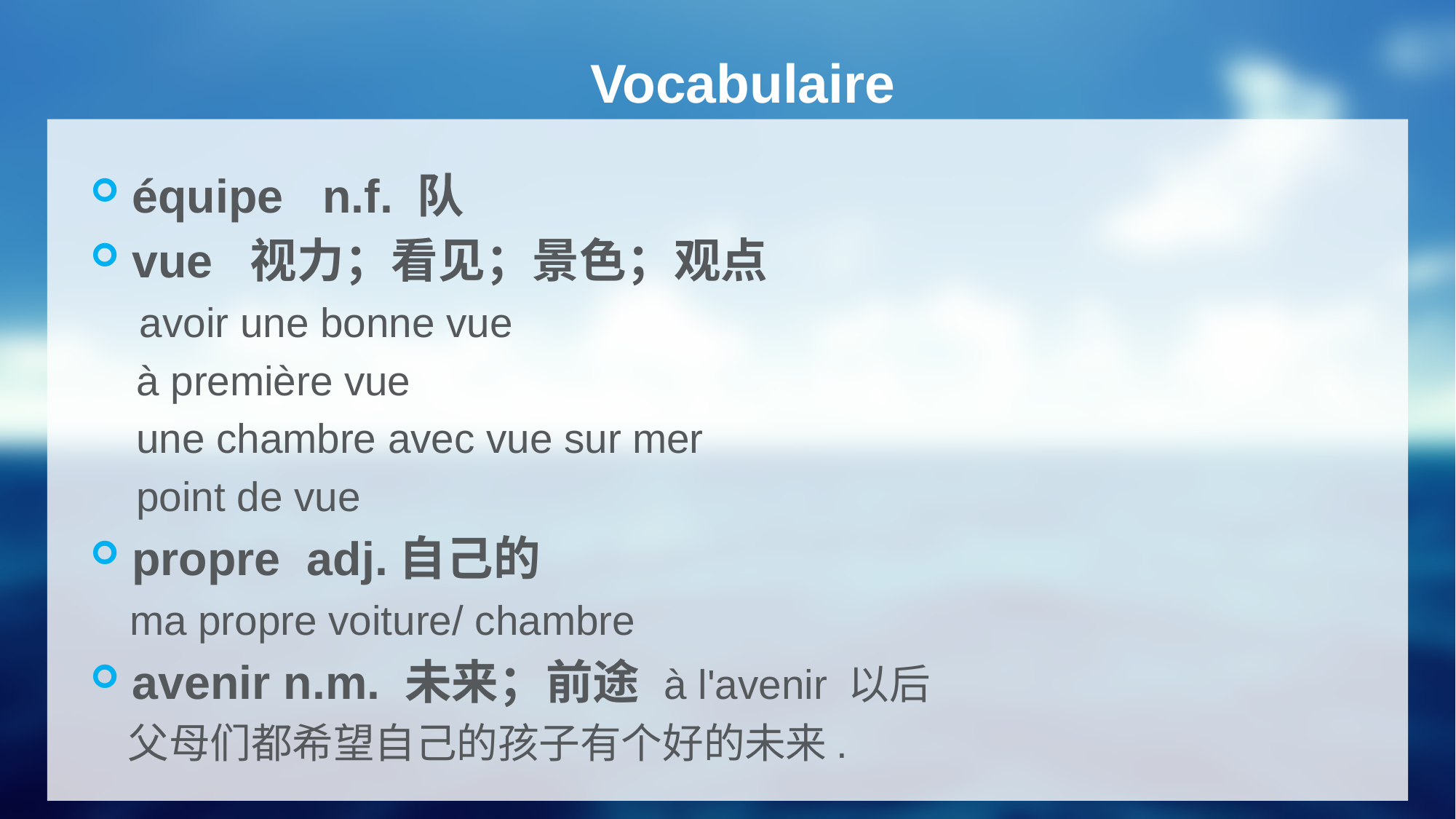

#
Vocabulaire
équipe   n.f. 队
vue  视力；看见；景色；观点
     avoir une bonne vue
    à première vue
    une chambre avec vue sur mer
    point de vue
propre  adj.自己的
    ma propre voiture/ chambre
avenir n.m. 未来；前途  à l'avenir 以后
   父母们都希望自己的孩子有个好的未来.